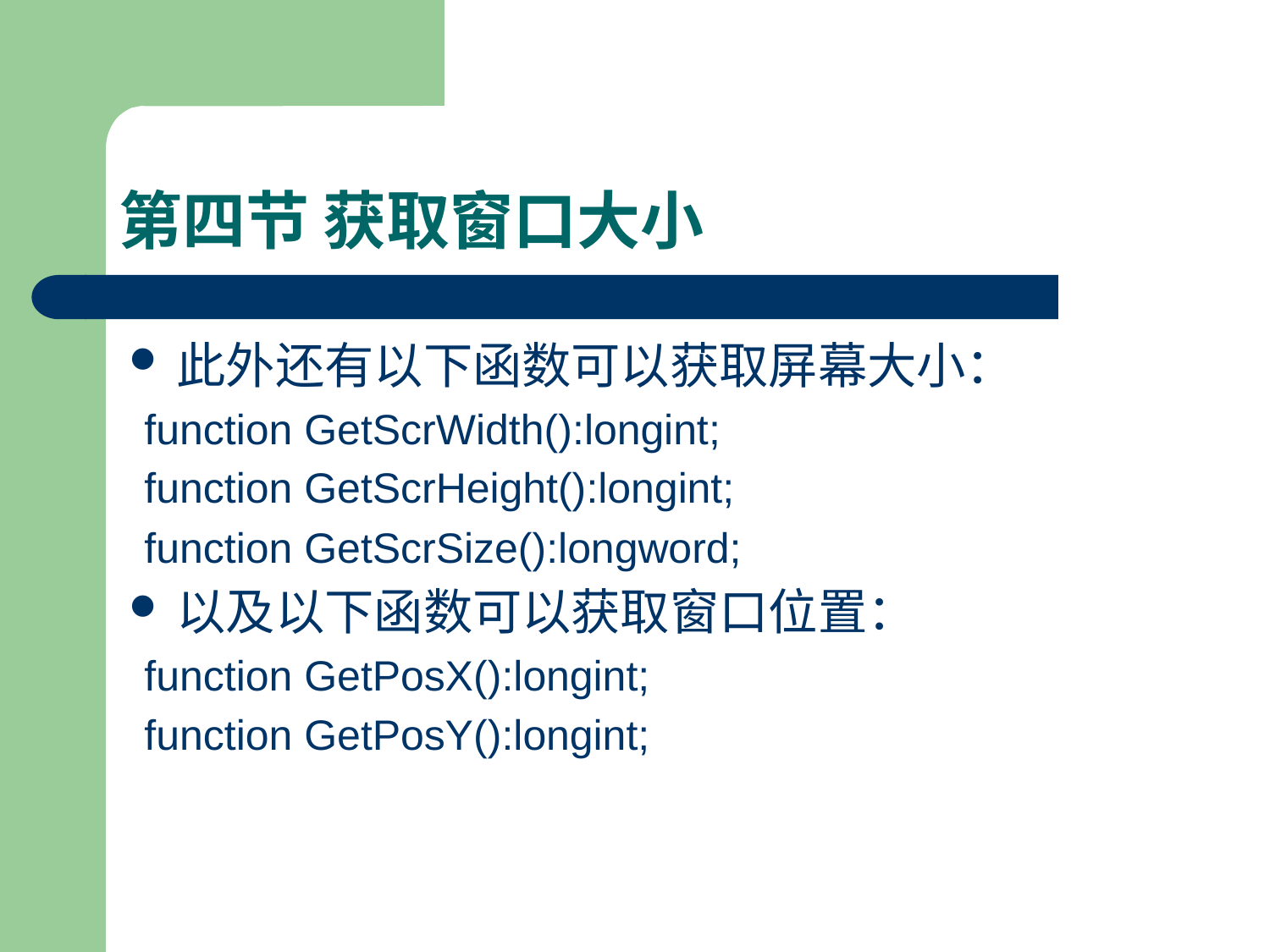

# 第四节 获取窗口大小
此外还有以下函数可以获取屏幕大小：
function GetScrWidth():longint;
function GetScrHeight():longint;
function GetScrSize():longword;
以及以下函数可以获取窗口位置：
function GetPosX():longint;
function GetPosY():longint;